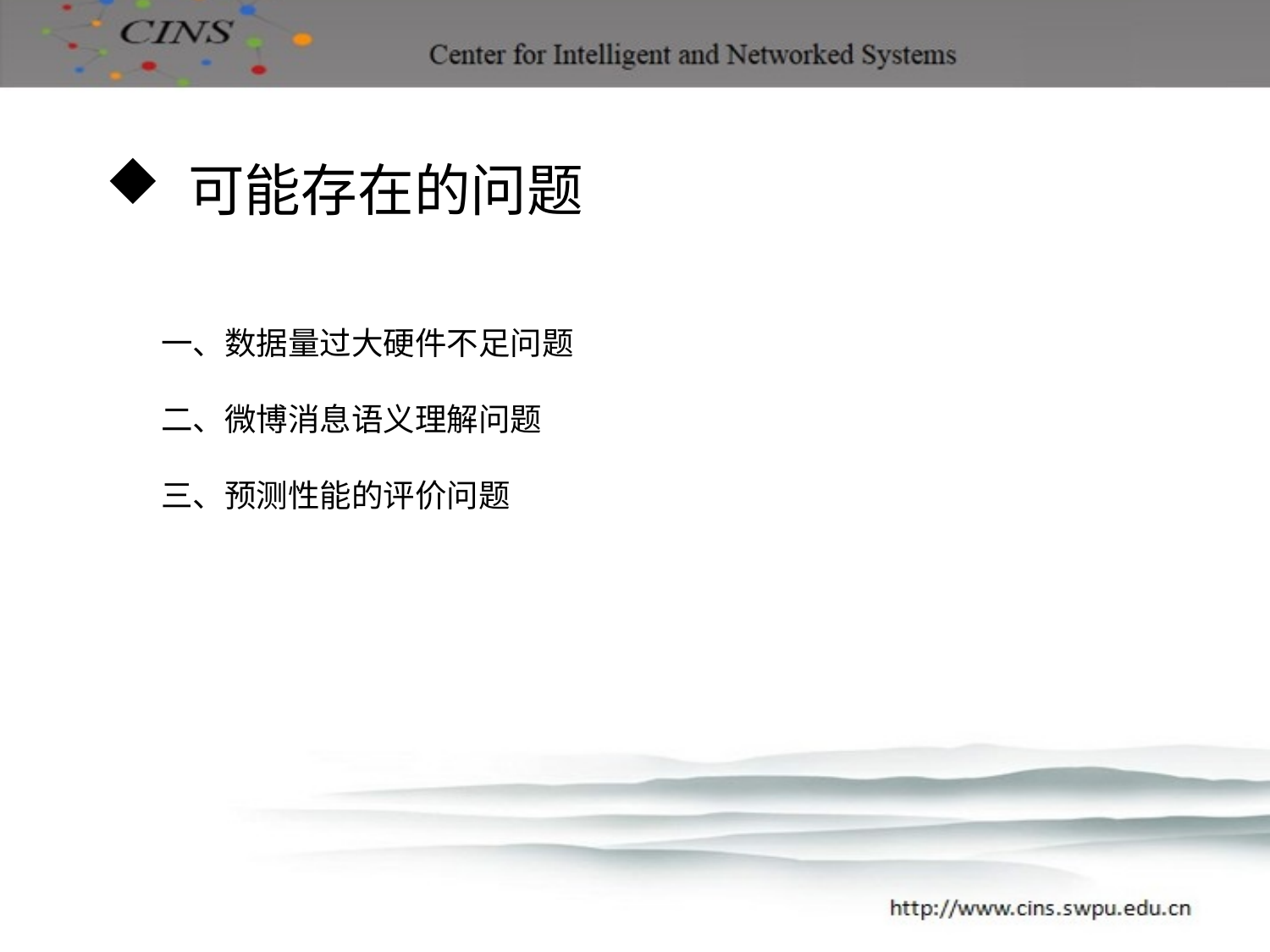

可能存在的问题
一、数据量过大硬件不足问题

二、微博消息语义理解问题

三、预测性能的评价问题